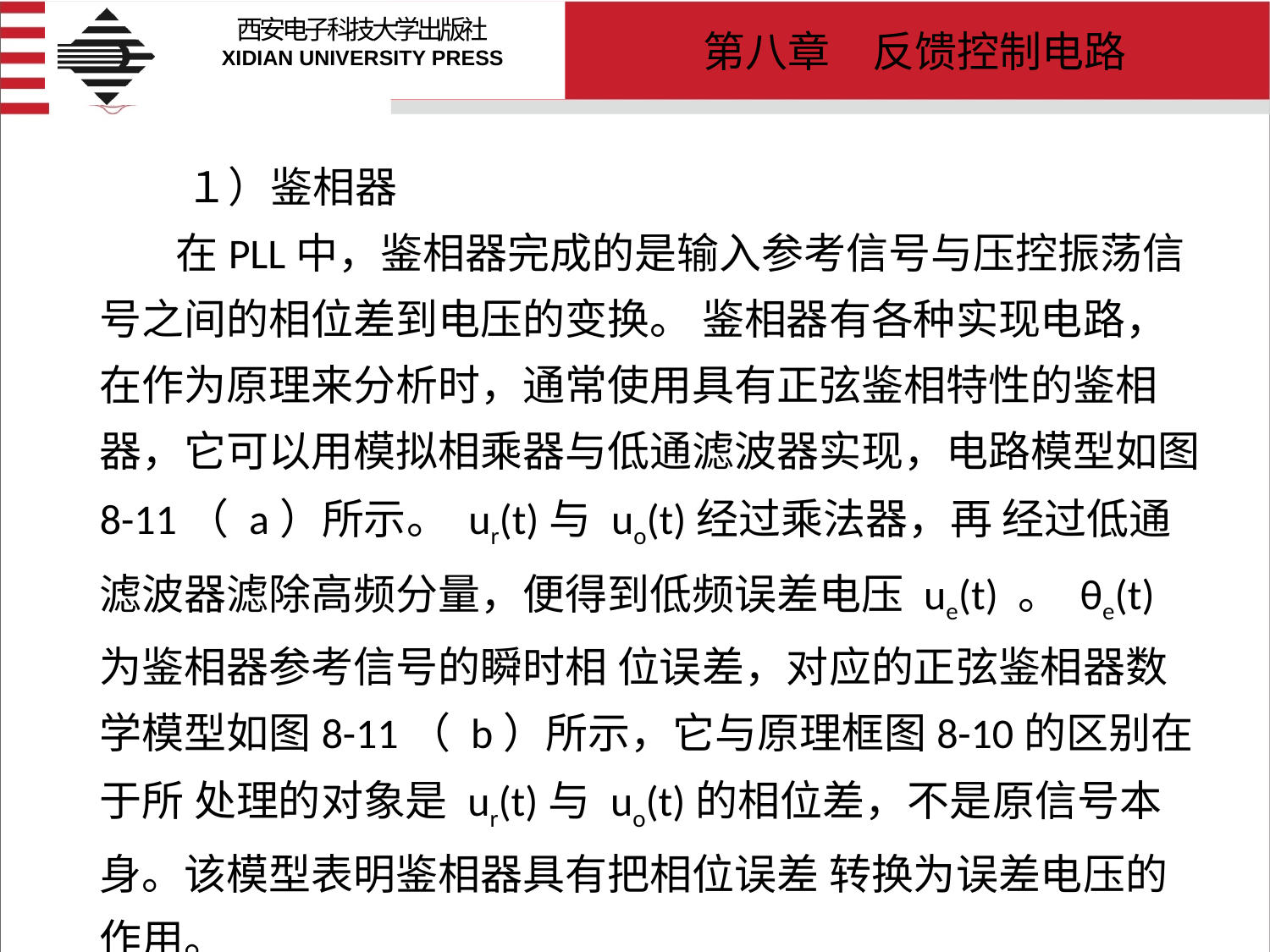

# １）鉴相器 在PLL中，鉴相器完成的是输入参考信号与压控振荡信号之间的相位差到电压的变换。 鉴相器有各种实现电路，在作为原理来分析时，通常使用具有正弦鉴相特性的鉴相器，它可以用模拟相乘器与低通滤波器实现，电路模型如图8-11（ a）所示。 ur(t)与 uo(t)经过乘法器，再 经过低通滤波器滤除高频分量，便得到低频误差电压 ue(t) 。 θe(t)为鉴相器参考信号的瞬时相 位误差，对应的正弦鉴相器数学模型如图8-11（ b）所示，它与原理框图8-10的区别在于所 处理的对象是 ur(t)与 uo(t)的相位差，不是原信号本身。该模型表明鉴相器具有把相位误差 转换为误差电压的作用。